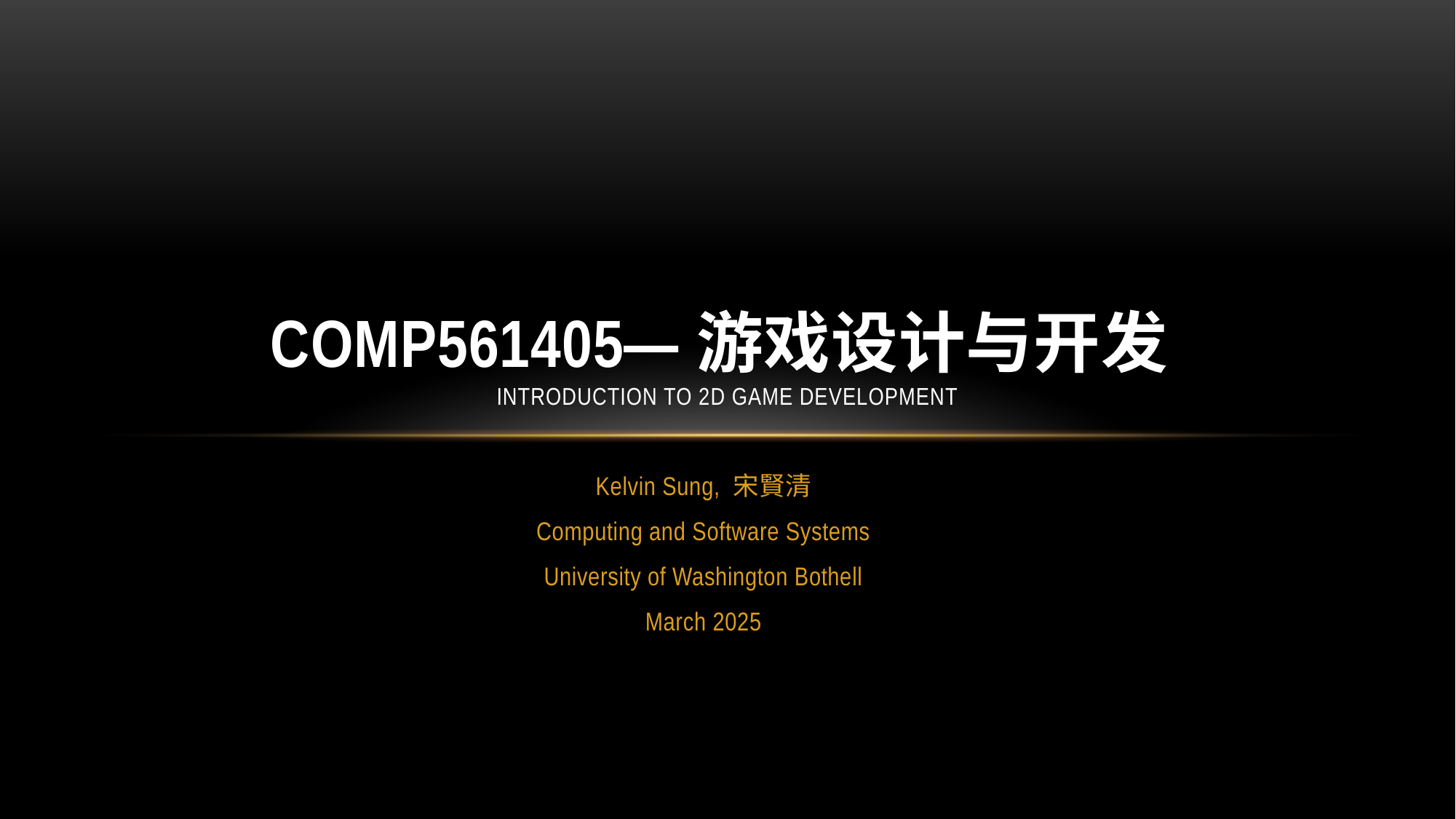

# COMP561405—游戏设计与开发 Introduction to 2D Game Development
Kelvin Sung, 宋賢清
Computing and Software Systems
University of Washington Bothell
March 2025